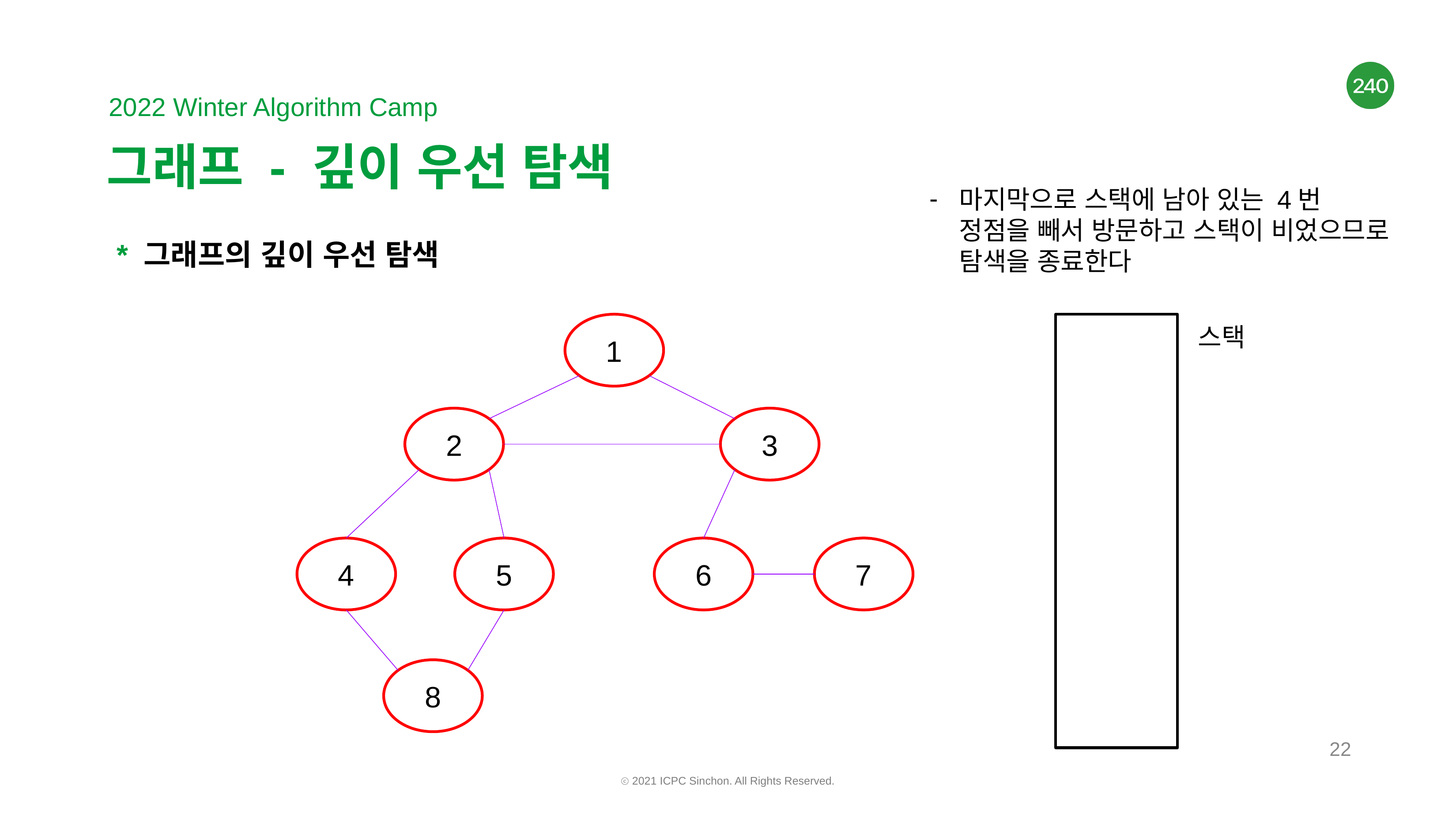

# 그래프 - 깊이 우선 탐색
마지막으로 스택에 남아 있는 4번 정점을 빼서 방문하고 스택이 비었으므로 탐색을 종료한다
* 그래프의 깊이 우선 탐색
1

스택
2
3
4
5
6
7
8
22
ⓒ 2021 ICPC Sinchon. All Rights Reserved.